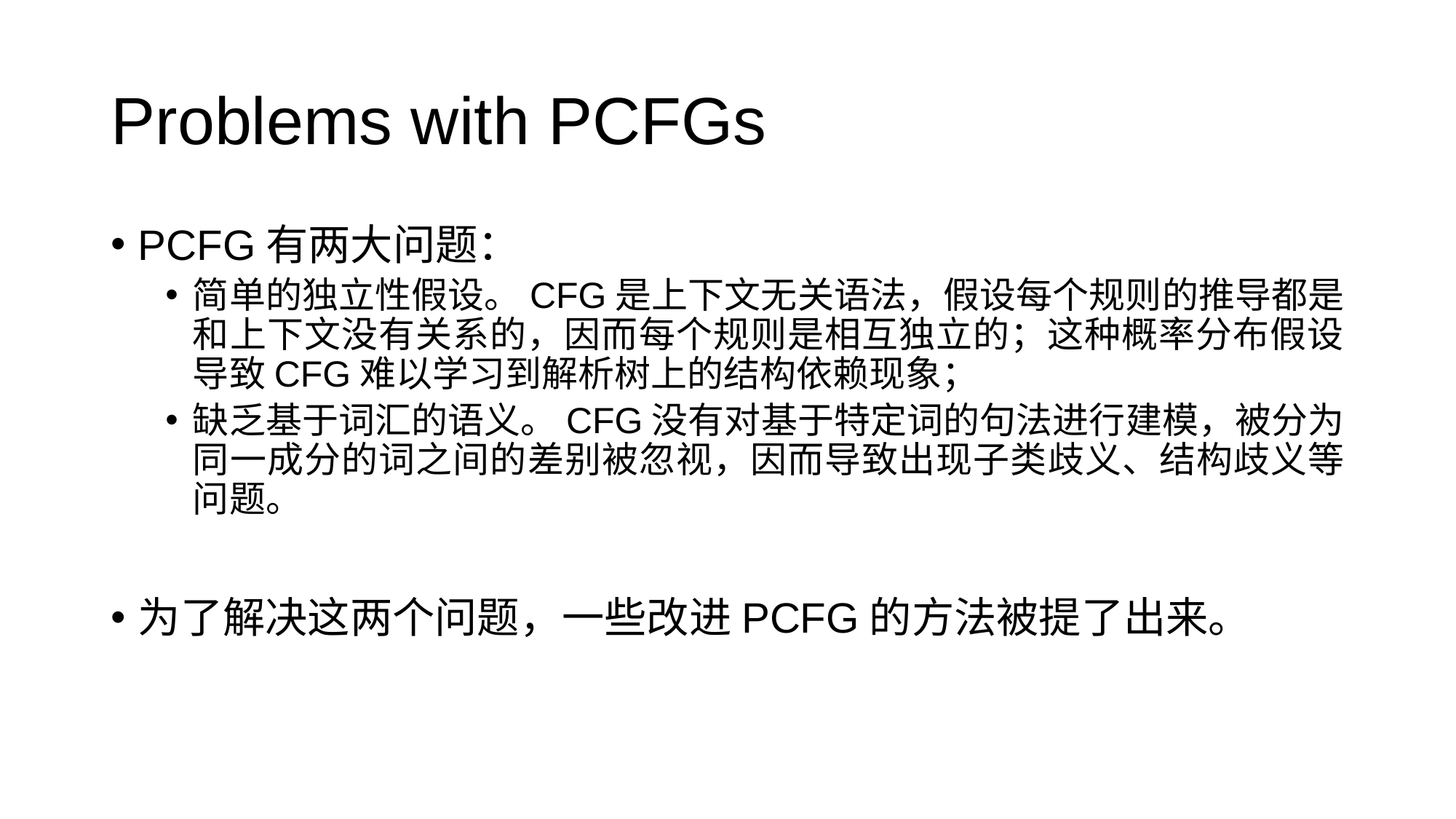

# Problems with PCFGs
PCFG有两大问题：
简单的独立性假设。CFG是上下文无关语法，假设每个规则的推导都是和上下文没有关系的，因而每个规则是相互独立的；这种概率分布假设导致CFG难以学习到解析树上的结构依赖现象；
缺乏基于词汇的语义。CFG没有对基于特定词的句法进行建模，被分为同一成分的词之间的差别被忽视，因而导致出现子类歧义、结构歧义等问题。

为了解决这两个问题，一些改进PCFG的方法被提了出来。